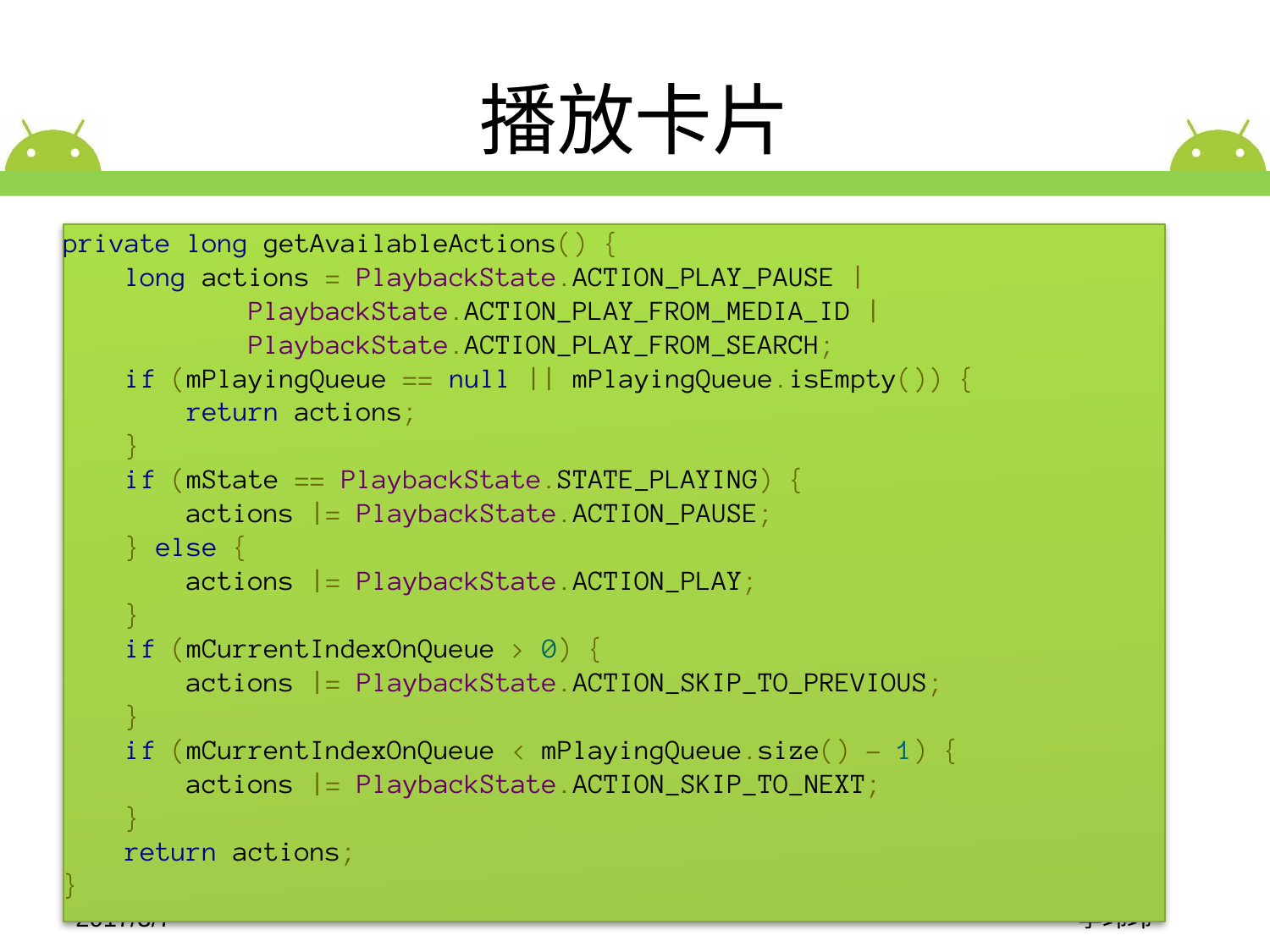

# 播放卡片
private long getAvailableActions() {
    long actions = PlaybackState.ACTION_PLAY_PAUSE |
            PlaybackState.ACTION_PLAY_FROM_MEDIA_ID |
            PlaybackState.ACTION_PLAY_FROM_SEARCH;
    if (mPlayingQueue == null || mPlayingQueue.isEmpty()) {
        return actions;
    }
    if (mState == PlaybackState.STATE_PLAYING) {
        actions |= PlaybackState.ACTION_PAUSE;
    } else {
        actions |= PlaybackState.ACTION_PLAY;
    }
    if (mCurrentIndexOnQueue > 0) {
        actions |= PlaybackState.ACTION_SKIP_TO_PREVIOUS;
    }
    if (mCurrentIndexOnQueue < mPlayingQueue.size() - 1) {
        actions |= PlaybackState.ACTION_SKIP_TO_NEXT;
    }
    return actions;
}